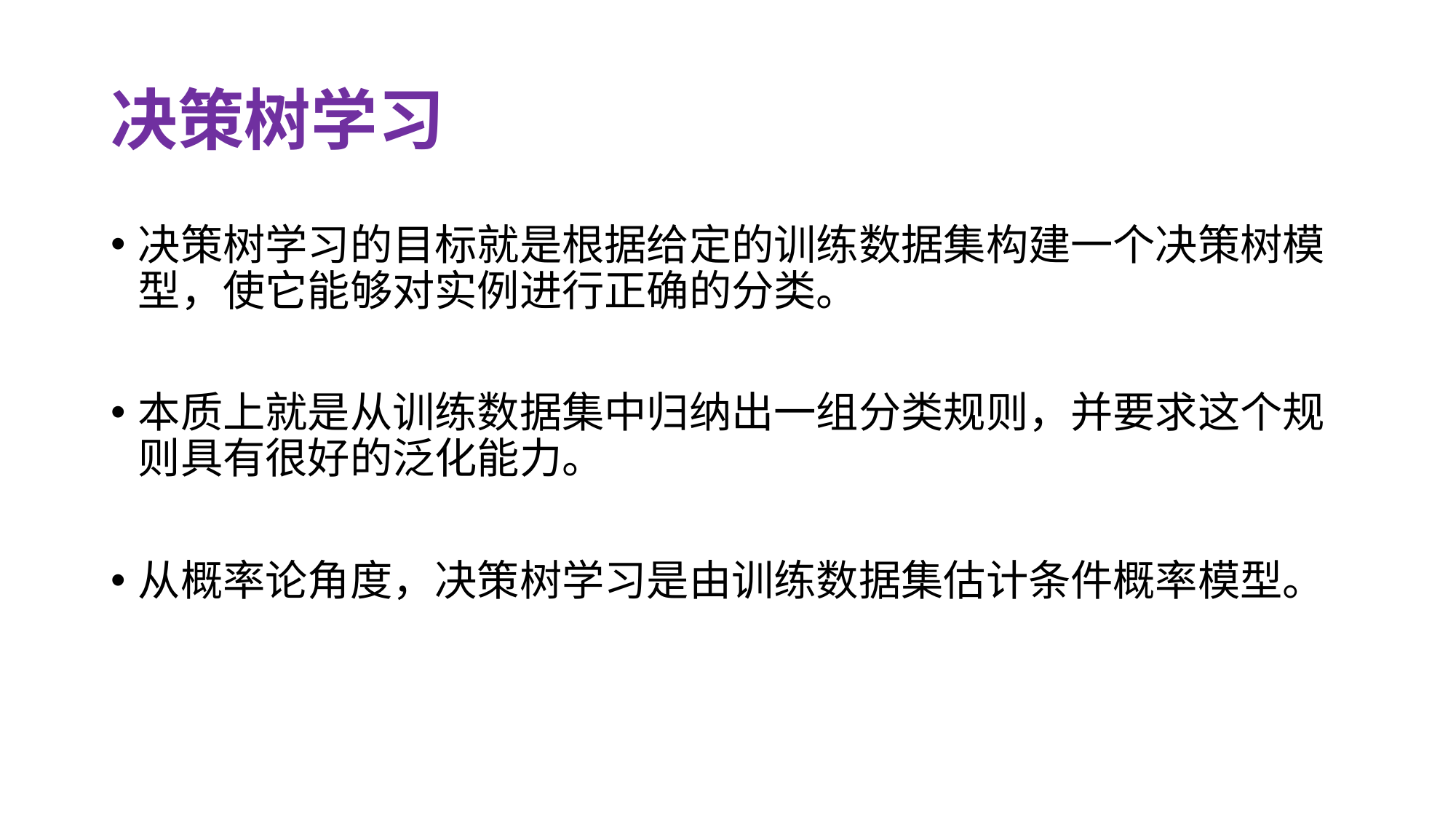

# 决策树学习
决策树学习的目标就是根据给定的训练数据集构建一个决策树模型，使它能够对实例进行正确的分类。

本质上就是从训练数据集中归纳出一组分类规则，并要求这个规则具有很好的泛化能力。

从概率论角度，决策树学习是由训练数据集估计条件概率模型。